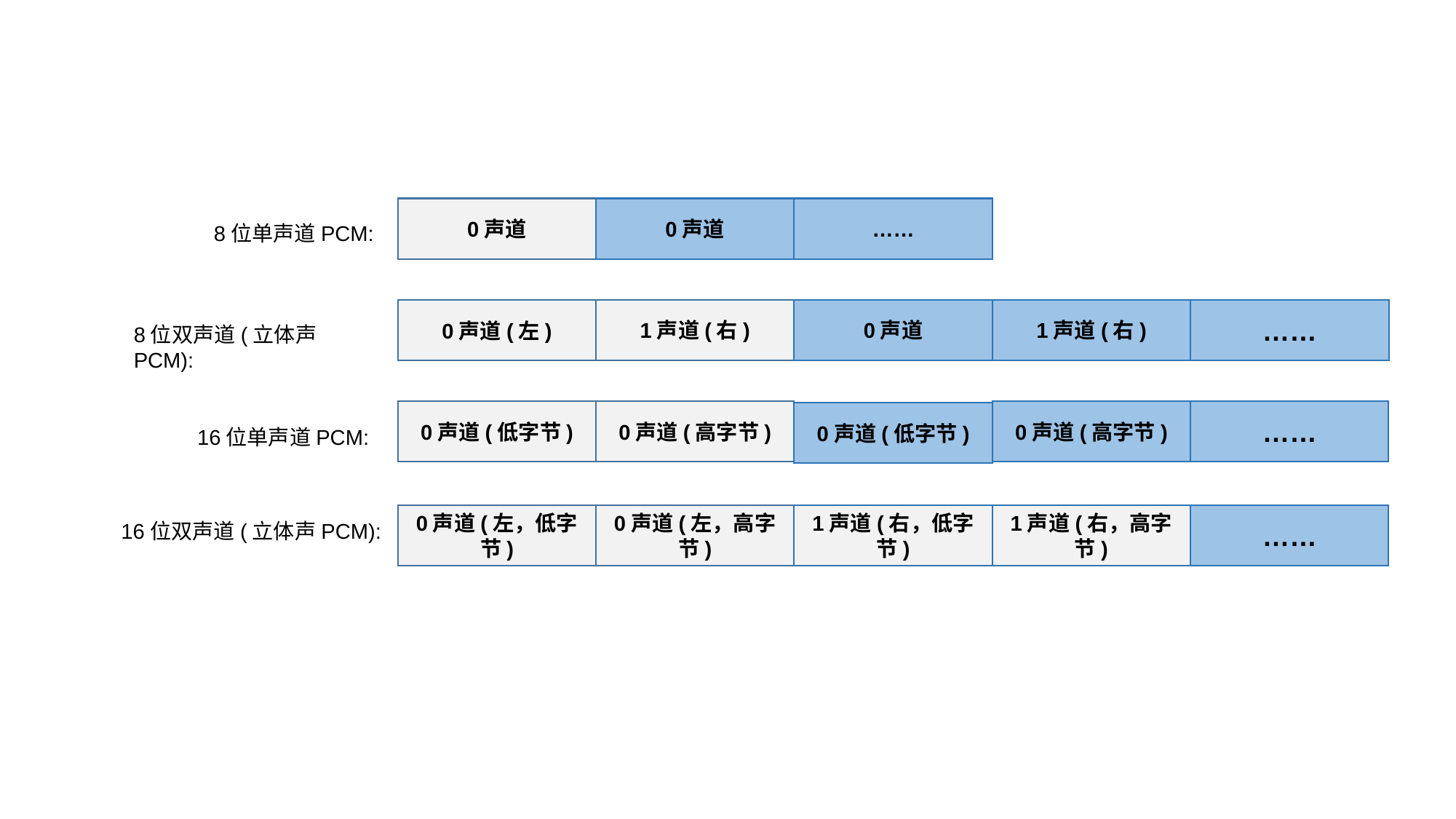

0声道
0声道
……
1声道(右)
0声道
1声道(右)
……
0声道(左)
0声道(高字节)
0声道(高字节)
……
0声道(低字节)
0声道(低字节)
0声道(左，低字节)
0声道(左，高字节)
1声道(右，低字节)
1声道(右，高字节)
……
8位单声道PCM:
8位双声道(立体声PCM):
16位单声道PCM:
16位双声道(立体声PCM):